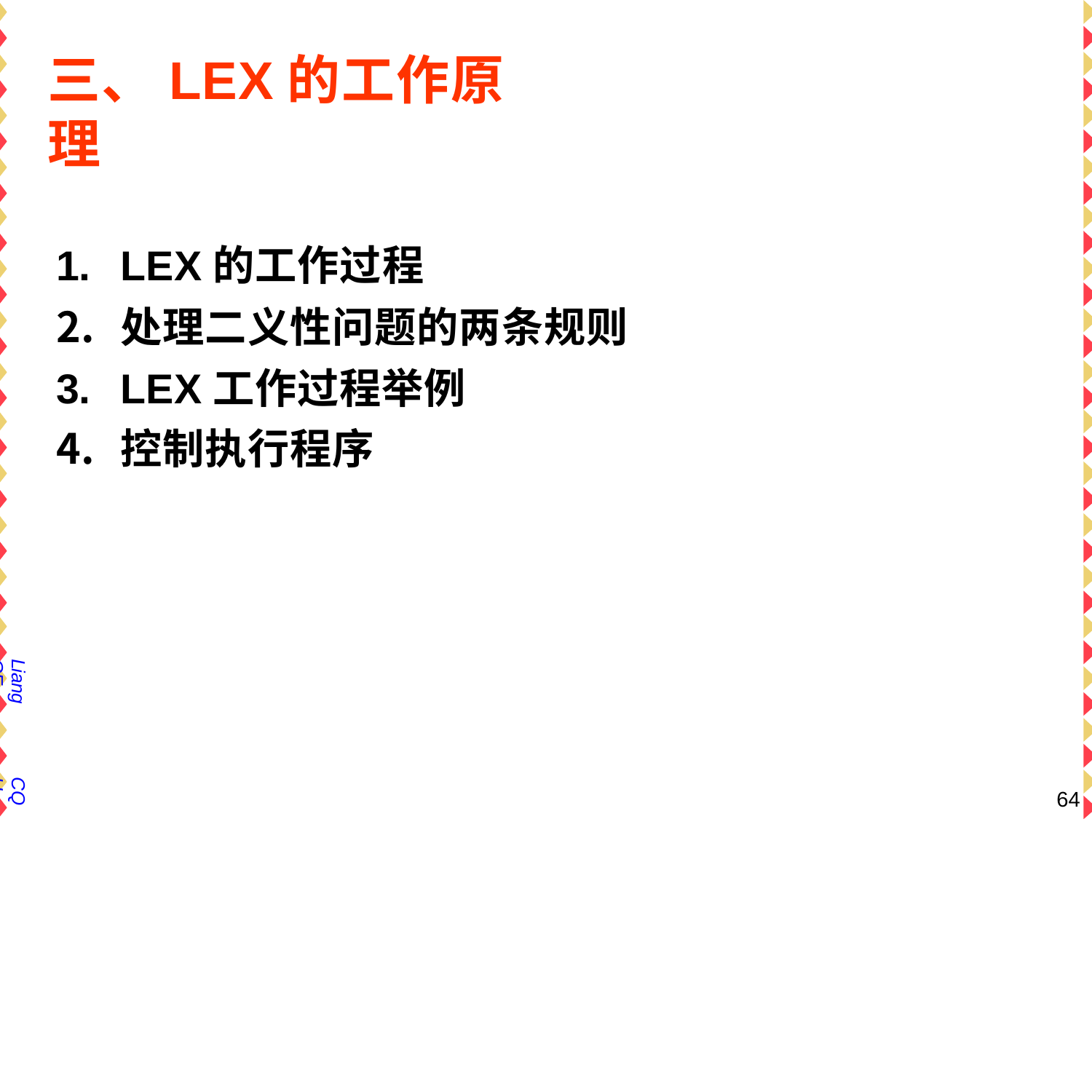

# 三、LEX的工作原理
LEX的工作过程
处理二义性问题的两条规则
LEX工作过程举例
控制执行程序
Liang GE
CQU
64